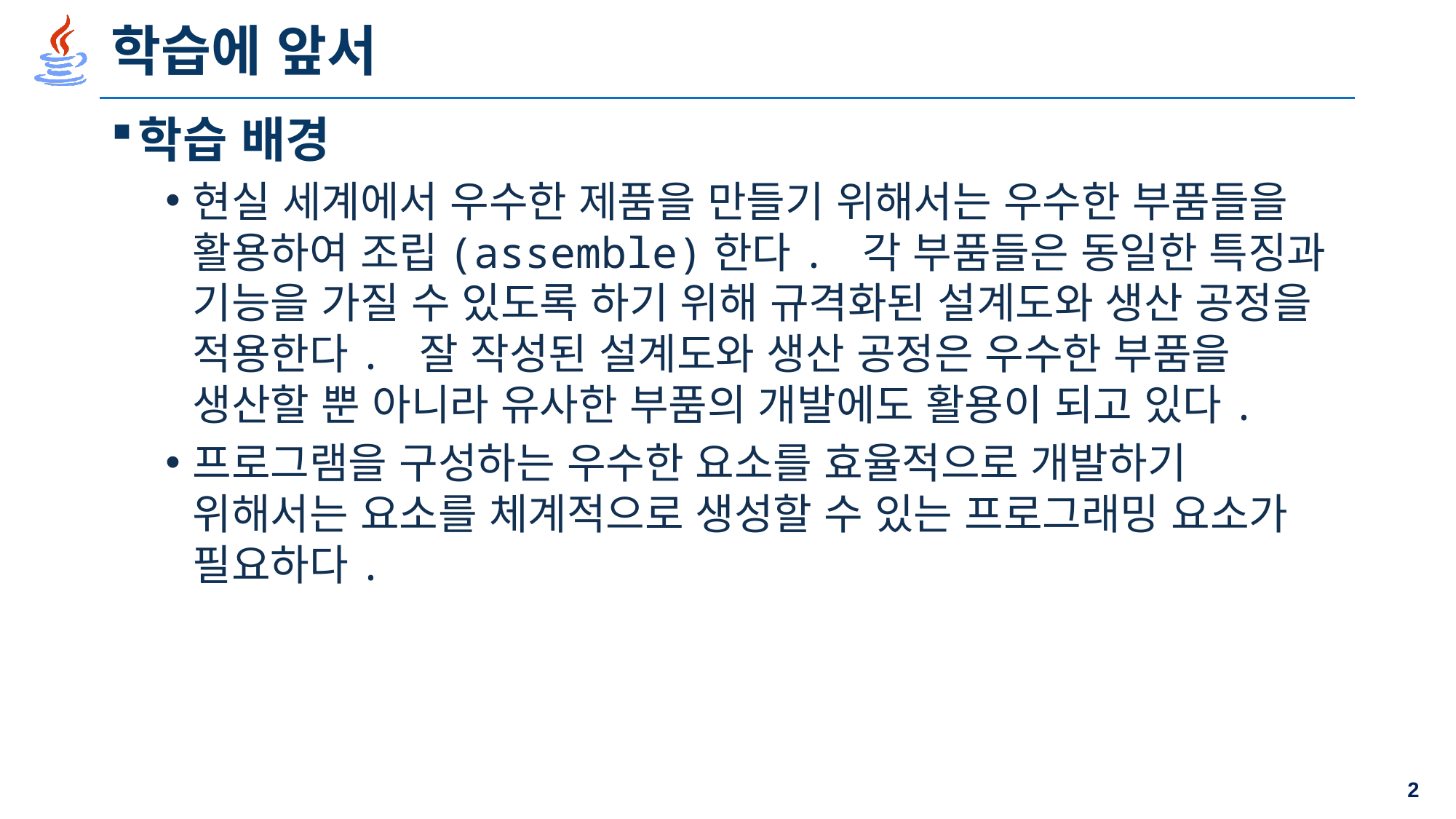

# 학습에 앞서
학습 배경
현실 세계에서 우수한 제품을 만들기 위해서는 우수한 부품들을 활용하여 조립(assemble)한다. 각 부품들은 동일한 특징과 기능을 가질 수 있도록 하기 위해 규격화된 설계도와 생산 공정을 적용한다. 잘 작성된 설계도와 생산 공정은 우수한 부품을 생산할 뿐 아니라 유사한 부품의 개발에도 활용이 되고 있다.
프로그램을 구성하는 우수한 요소를 효율적으로 개발하기 위해서는 요소를 체계적으로 생성할 수 있는 프로그래밍 요소가 필요하다.
2